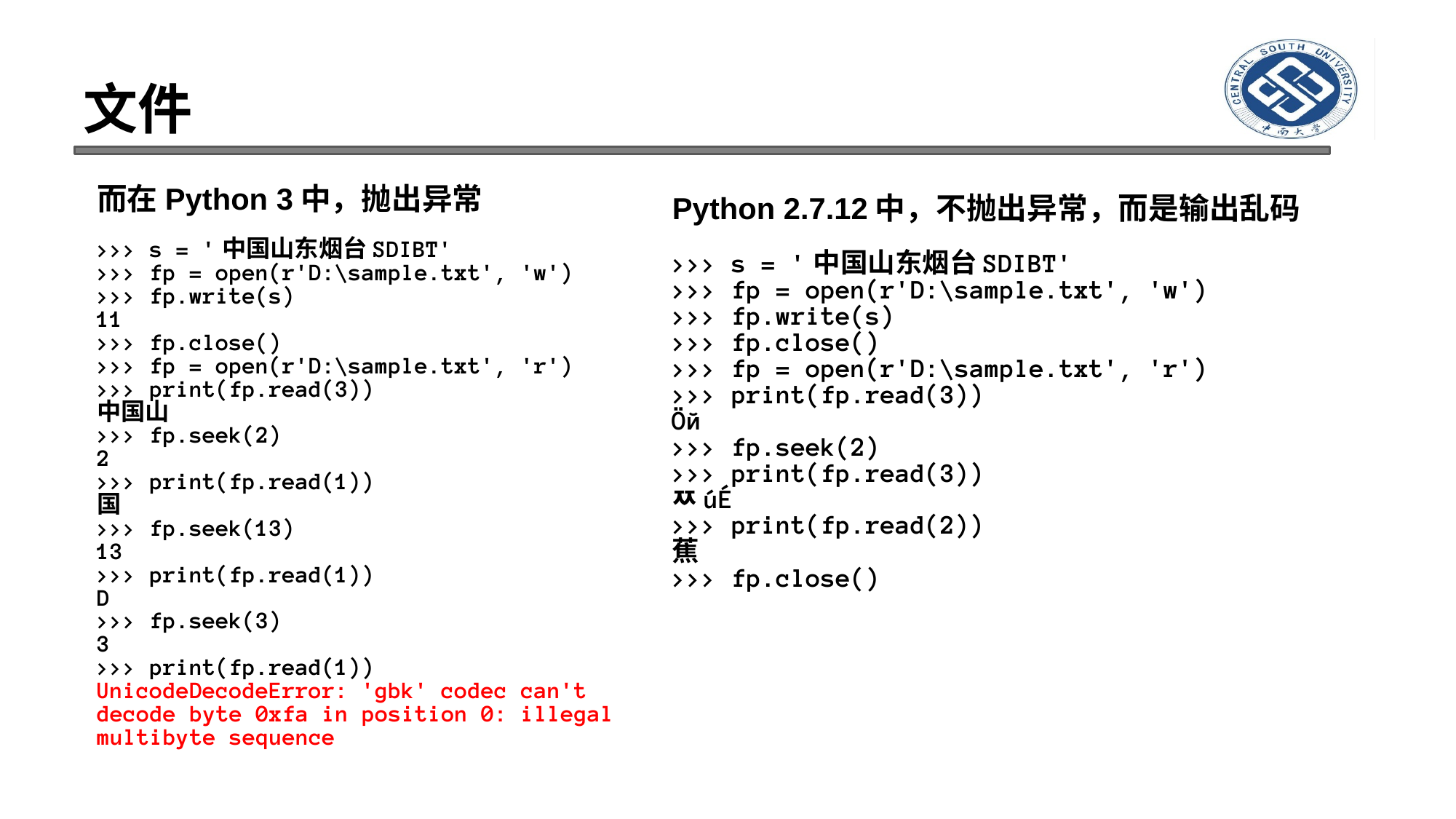

# 文件
而在Python 3中，抛出异常

>>> s = '中国山东烟台SDIBT'
>>> fp = open(r'D:\sample.txt', 'w')
>>> fp.write(s)
11
>>> fp.close()
>>> fp = open(r'D:\sample.txt', 'r')
>>> print(fp.read(3))
中国山
>>> fp.seek(2)
2
>>> print(fp.read(1))
国
>>> fp.seek(13)
13
>>> print(fp.read(1))
D
>>> fp.seek(3)
3
>>> print(fp.read(1))
UnicodeDecodeError: 'gbk' codec can't decode byte 0xfa in position 0: illegal multibyte sequence
Python 2.7.12中，不抛出异常，而是输出乱码

>>> s = '中国山东烟台SDIBT'
>>> fp = open(r'D:\sample.txt', 'w')
>>> fp.write(s)
>>> fp.close()
>>> fp = open(r'D:\sample.txt', 'r')
>>> print(fp.read(3))
Öй
>>> fp.seek(2)
>>> print(fp.read(3))
ﾹúÉ
>>> print(fp.read(2))
蕉
>>> fp.close()